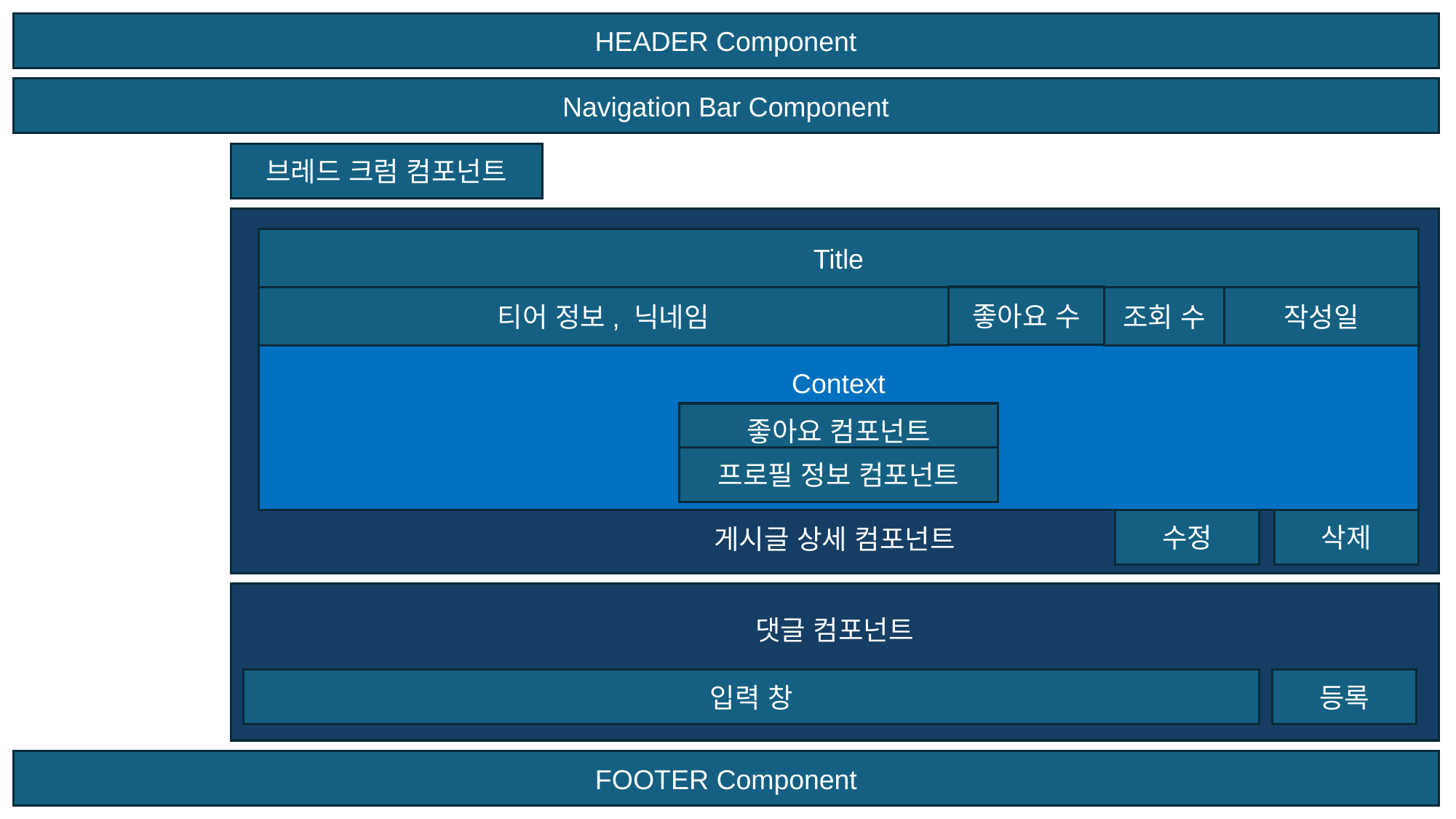

HEADER Component
Navigation Bar Component
브레드 크럼 컴포넌트

게시글 상세 컴포넌트
Title
좋아요 수
티어 정보, 닉네임
조회 수
작성일
Context

좋아요 컴포넌트
프로필 정보 컴포넌트
수정
삭제
댓글 컴포넌트

입력 창
등록
FOOTER Component